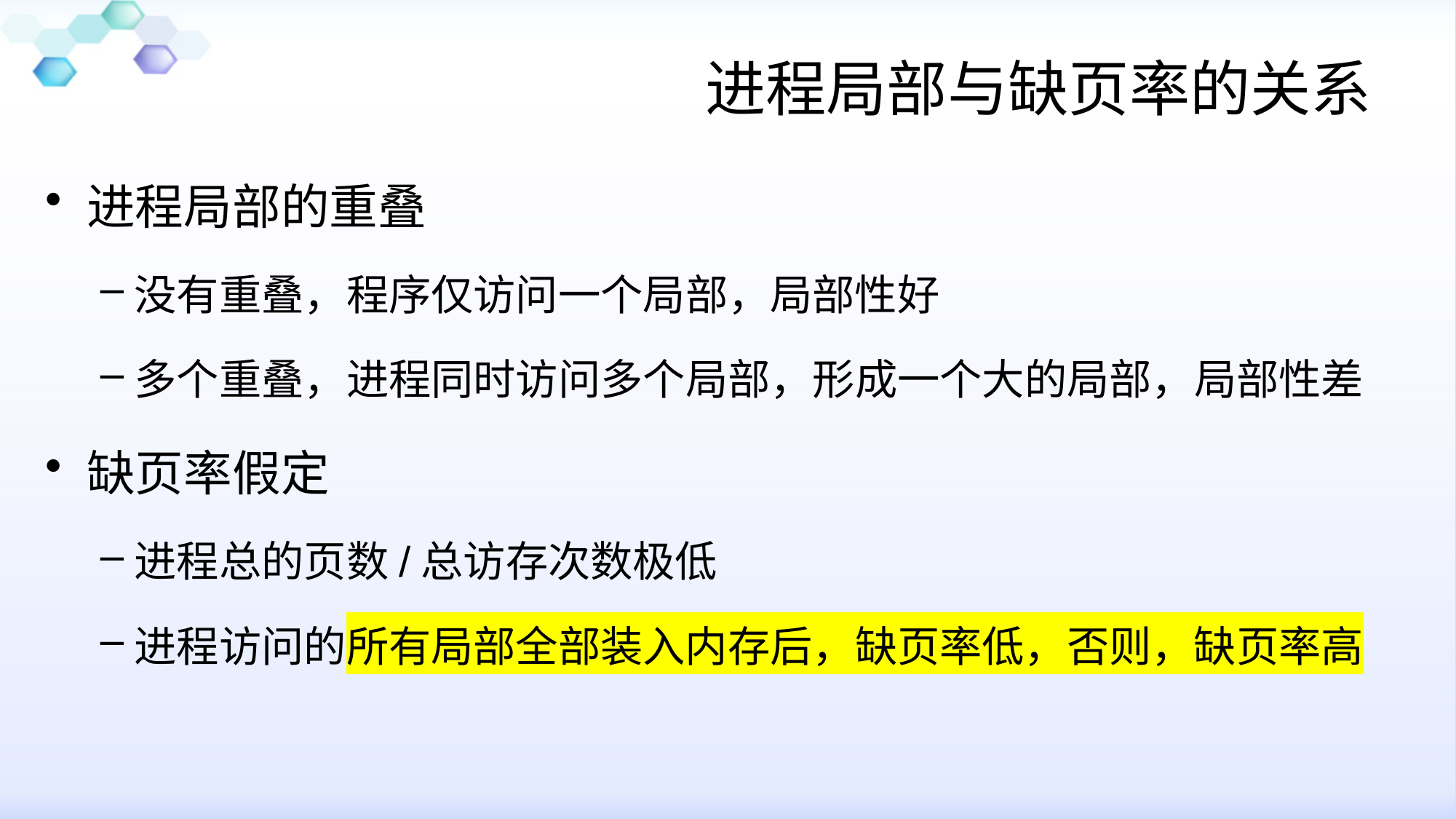

# 进程局部与缺页率的关系
进程局部的重叠
没有重叠，程序仅访问一个局部，局部性好
多个重叠，进程同时访问多个局部，形成一个大的局部，局部性差
缺页率假定
进程总的页数/总访存次数极低
进程访问的所有局部全部装入内存后，缺页率低，否则，缺页率高